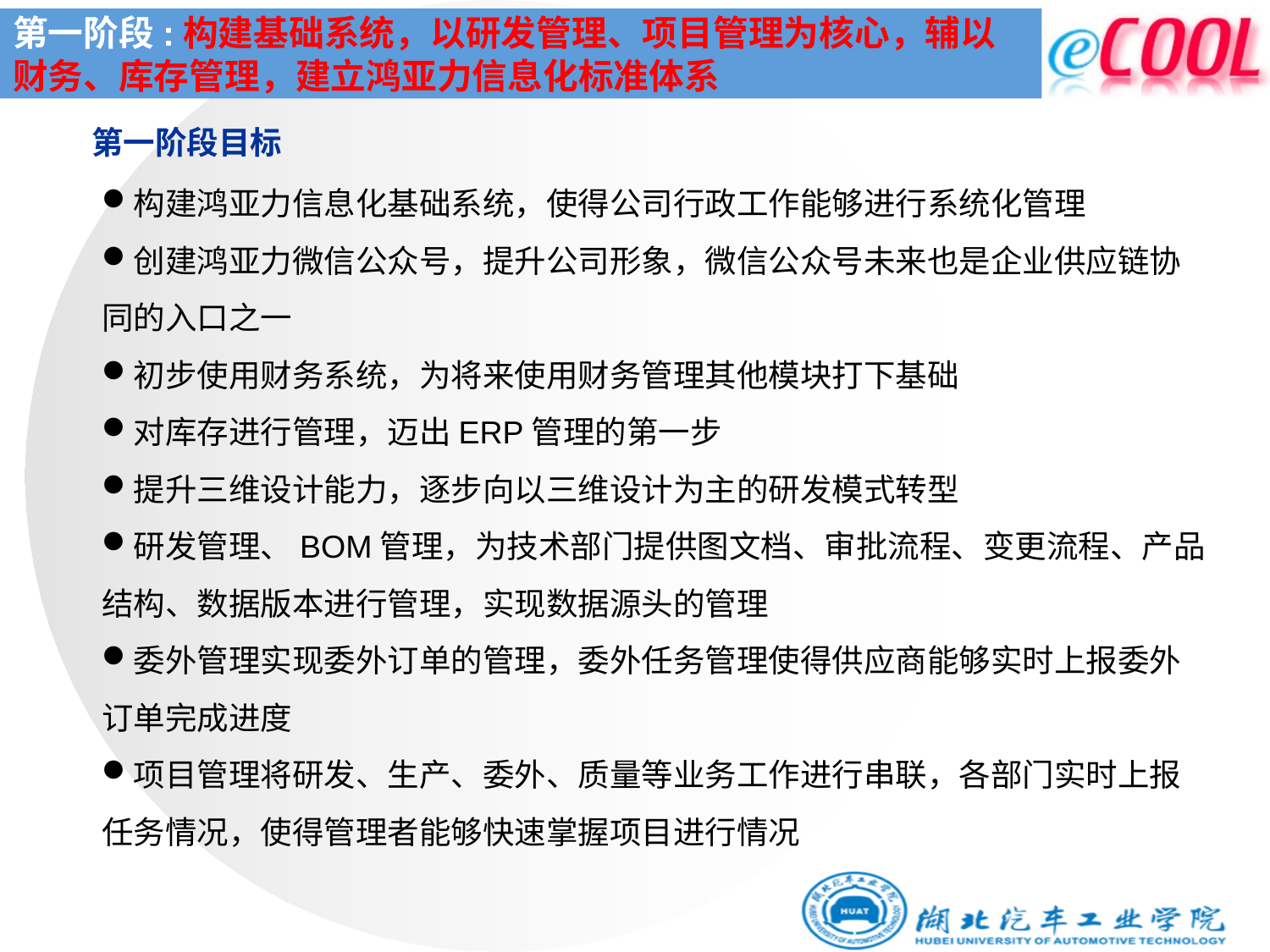

# 第一阶段:构建基础系统，以研发管理、项目管理为核心，辅以财务、库存管理，建立鸿亚力信息化标准体系
第一阶段目标
构建鸿亚力信息化基础系统，使得公司行政工作能够进行系统化管理
创建鸿亚力微信公众号，提升公司形象，微信公众号未来也是企业供应链协同的入口之一
初步使用财务系统，为将来使用财务管理其他模块打下基础
对库存进行管理，迈出ERP管理的第一步
提升三维设计能力，逐步向以三维设计为主的研发模式转型
研发管理、BOM管理，为技术部门提供图文档、审批流程、变更流程、产品结构、数据版本进行管理，实现数据源头的管理
委外管理实现委外订单的管理，委外任务管理使得供应商能够实时上报委外订单完成进度
项目管理将研发、生产、委外、质量等业务工作进行串联，各部门实时上报任务情况，使得管理者能够快速掌握项目进行情况